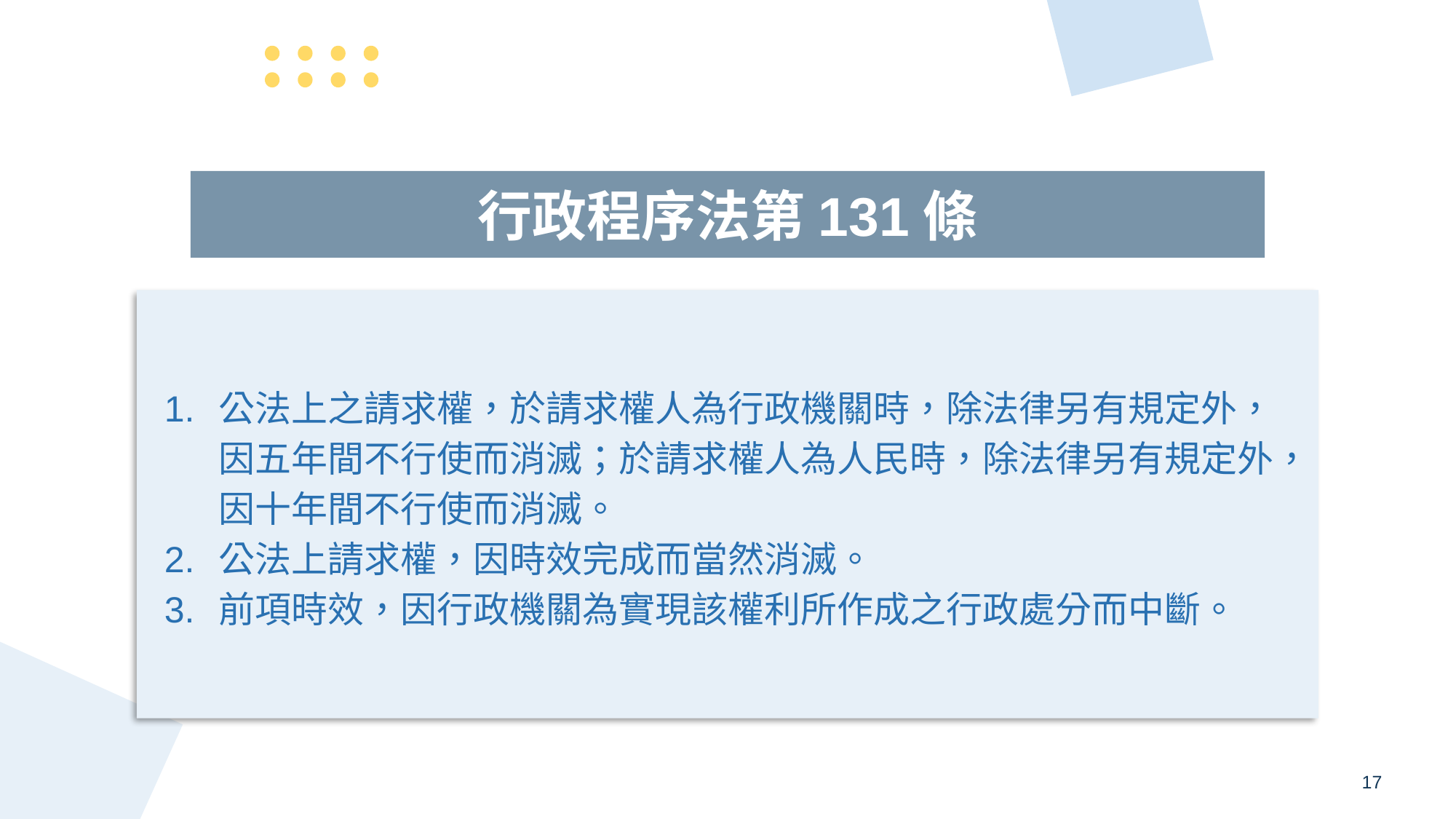

行政程序法第131條
公法上之請求權，於請求權人為行政機關時，除法律另有規定外，因五年間不行使而消滅；於請求權人為人民時，除法律另有規定外，因十年間不行使而消滅。
公法上請求權，因時效完成而當然消滅。
前項時效，因行政機關為實現該權利所作成之行政處分而中斷。